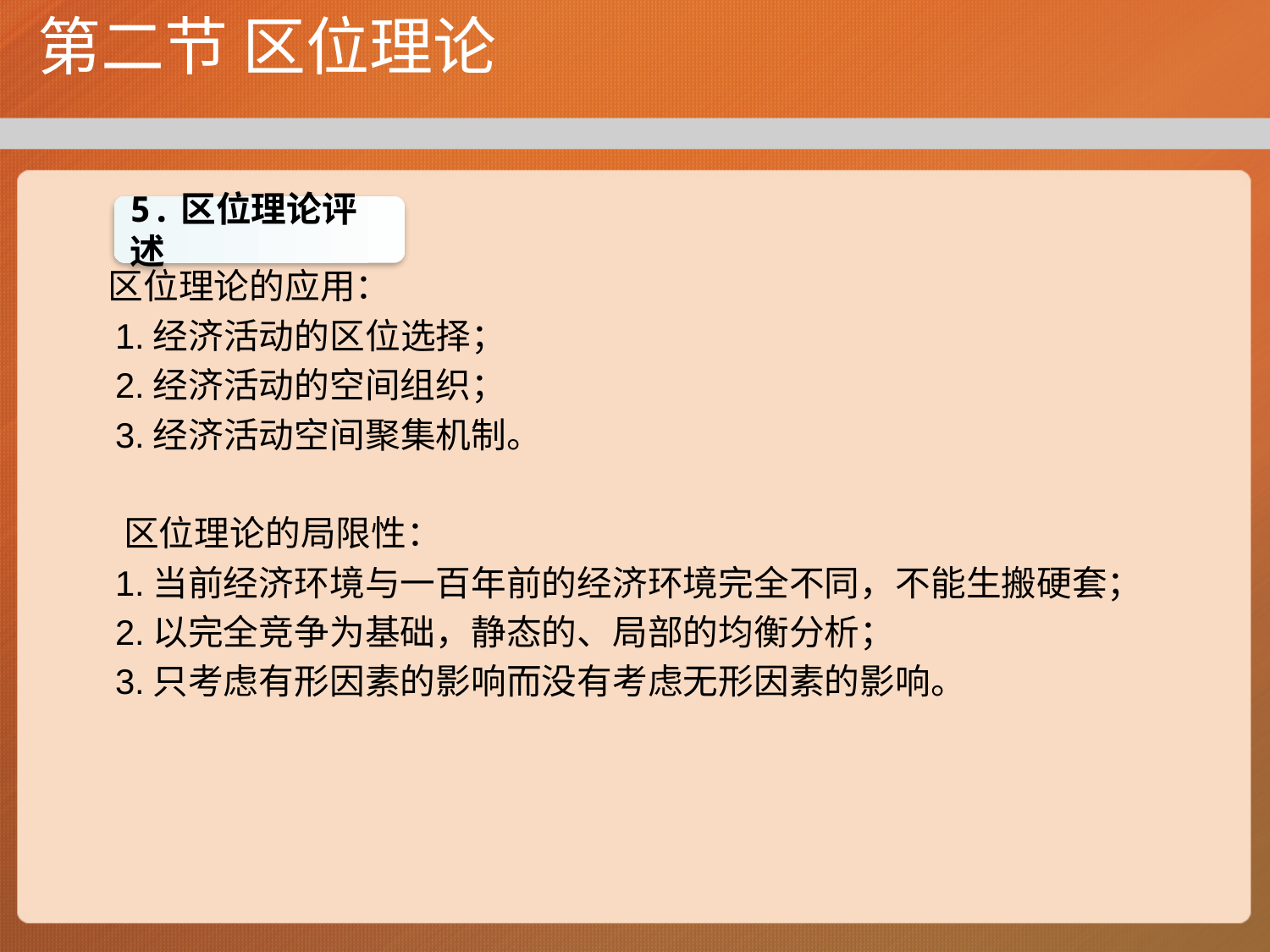

# 第二节 区位理论

   区位理论的应用：
    1.经济活动的区位选择；
    2.经济活动的空间组织；
    3.经济活动空间聚集机制。

     区位理论的局限性：
    1.当前经济环境与一百年前的经济环境完全不同，不能生搬硬套；
    2.以完全竞争为基础，静态的、局部的均衡分析；
    3.只考虑有形因素的影响而没有考虑无形因素的影响。
5.区位理论评述